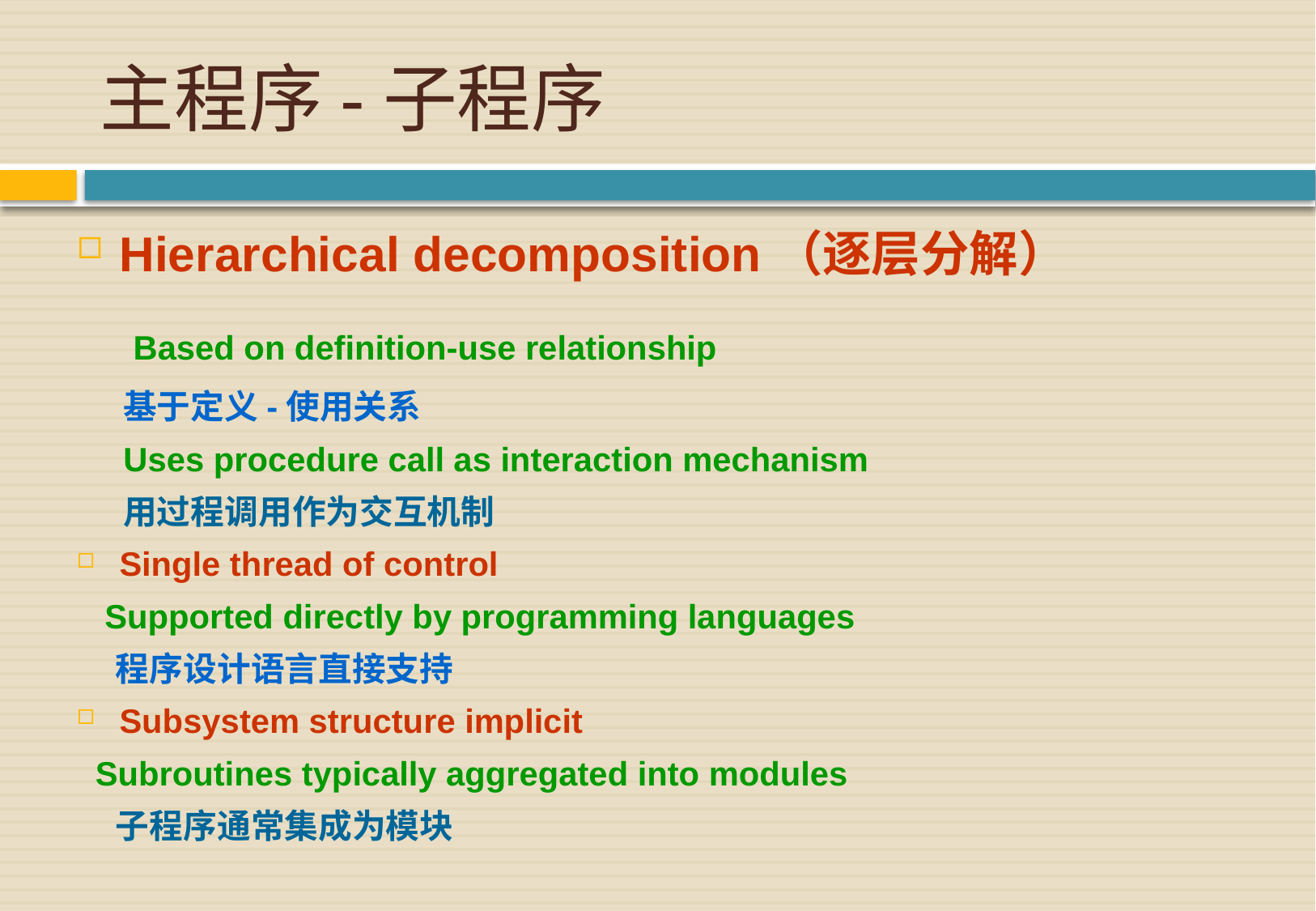

# 主程序-子程序
Hierarchical decomposition（逐层分解）
   Based on definition-use relationship
     基于定义-使用关系
     Uses procedure call as interaction mechanism
     用过程调用作为交互机制
Single thread of control
   Supported directly by programming languages
    程序设计语言直接支持
Subsystem structure implicit
  Subroutines typically aggregated into modules
    子程序通常集成为模块